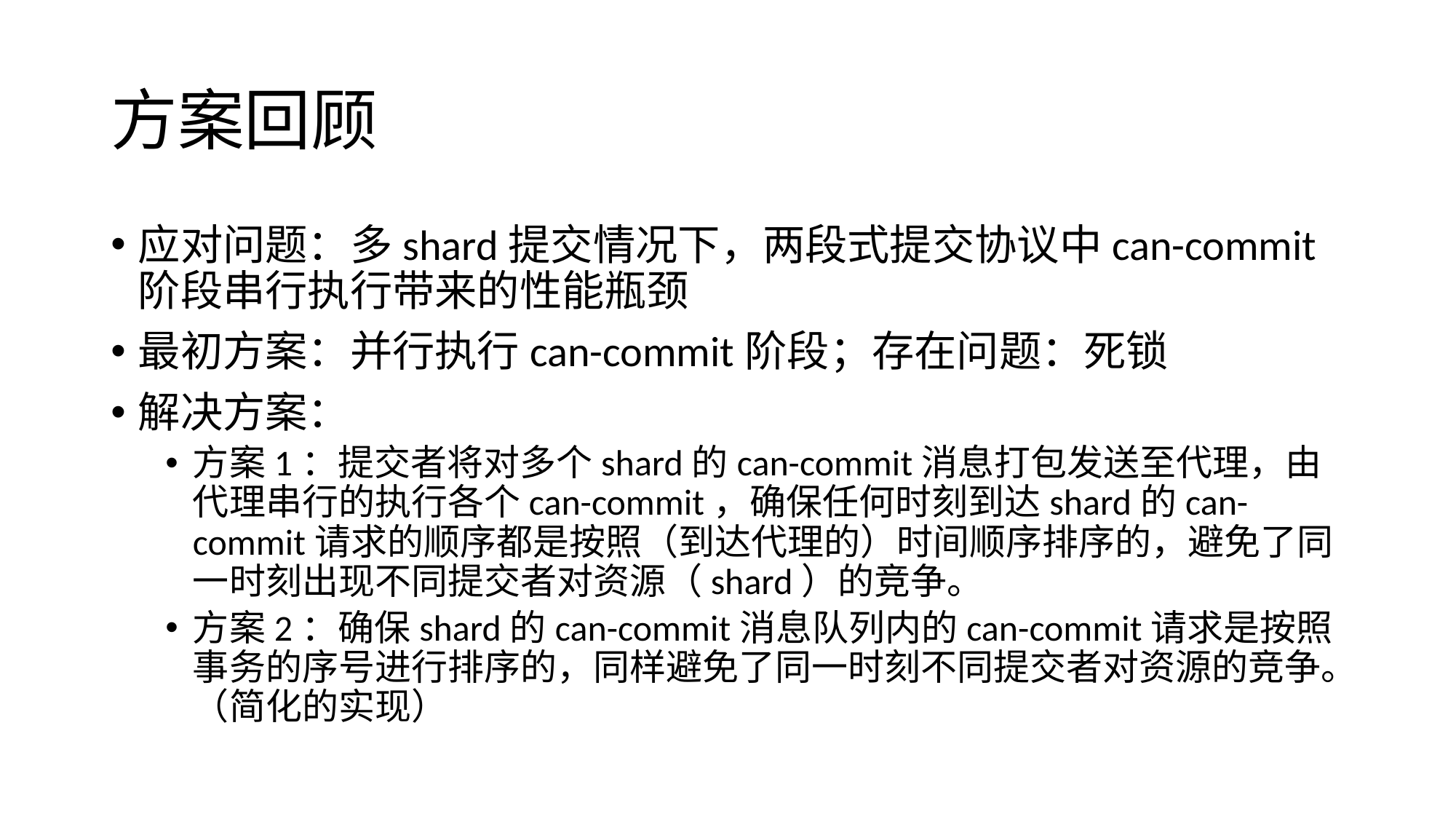

# 方案回顾
应对问题：多shard提交情况下，两段式提交协议中can-commit阶段串行执行带来的性能瓶颈
最初方案：并行执行can-commit阶段；存在问题：死锁
解决方案：
方案1：提交者将对多个shard的can-commit消息打包发送至代理，由代理串行的执行各个can-commit，确保任何时刻到达shard的can-commit请求的顺序都是按照（到达代理的）时间顺序排序的，避免了同一时刻出现不同提交者对资源（shard）的竞争。
方案2：确保shard的can-commit消息队列内的can-commit请求是按照事务的序号进行排序的，同样避免了同一时刻不同提交者对资源的竞争。（简化的实现）